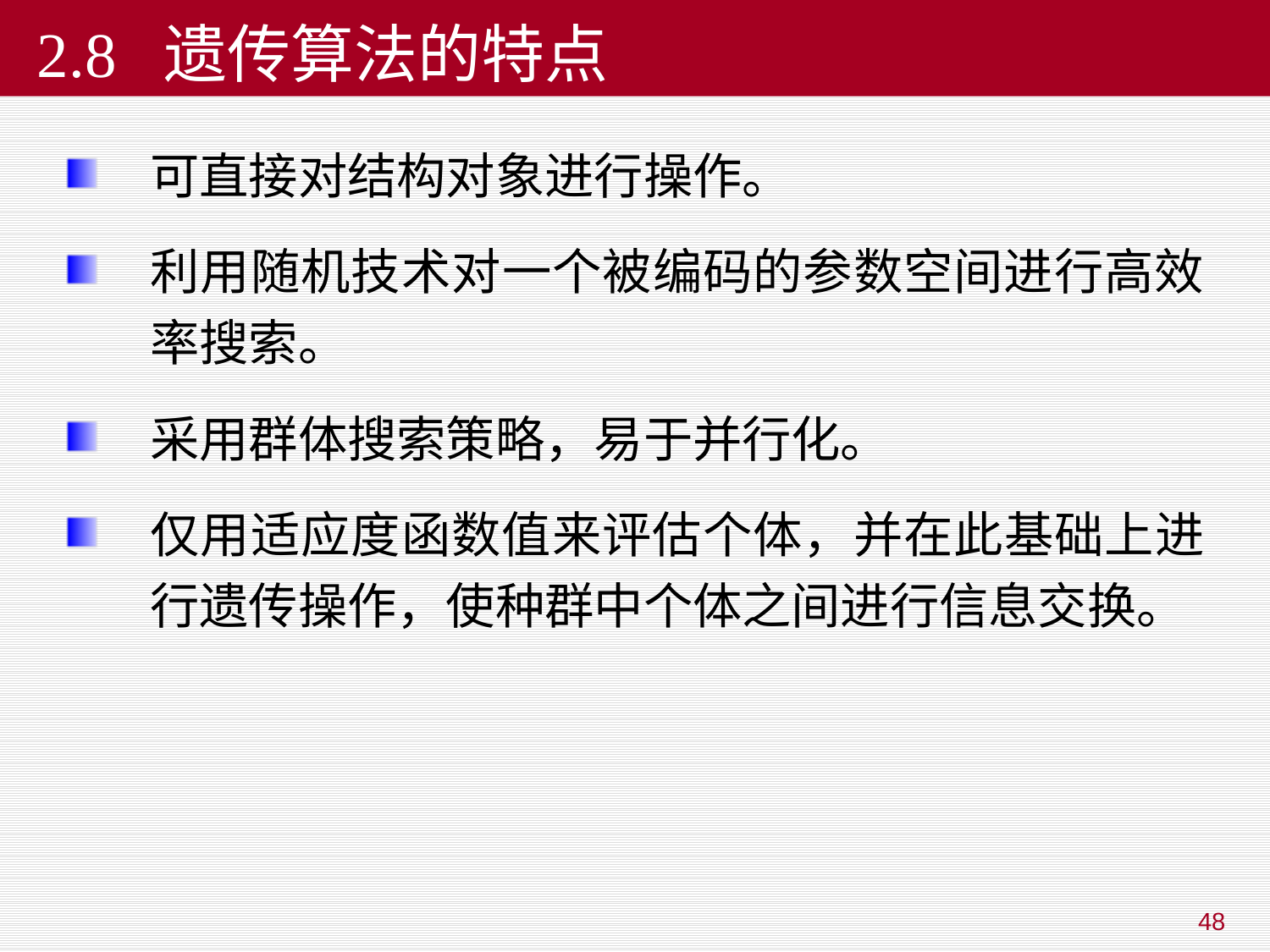

# 2.8  遗传算法的特点
可直接对结构对象进行操作。
利用随机技术对一个被编码的参数空间进行高效率搜索。
采用群体搜索策略，易于并行化。
仅用适应度函数值来评估个体，并在此基础上进行遗传操作，使种群中个体之间进行信息交换。
48